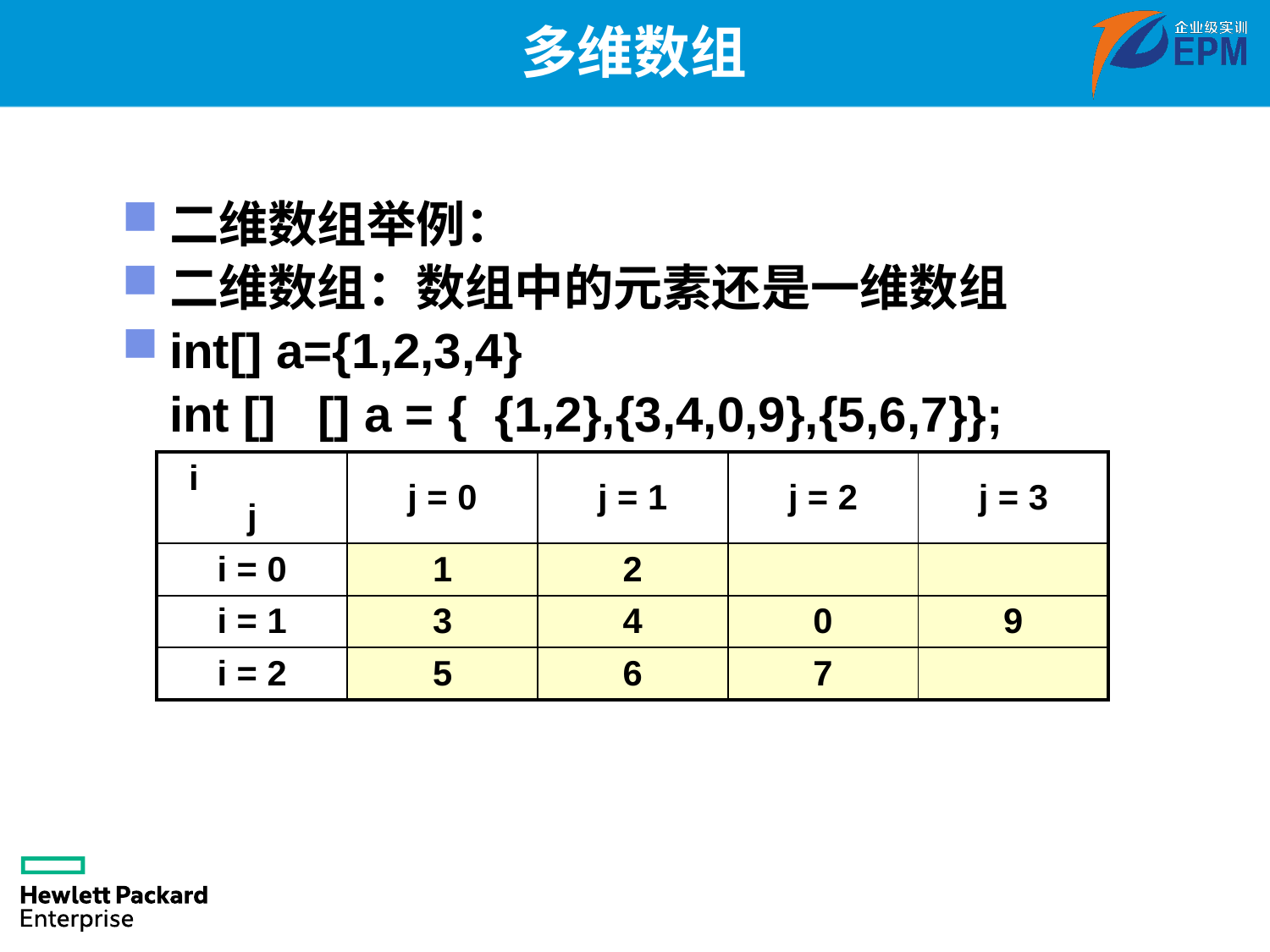

# 多维数组
二维数组举例：
二维数组：数组中的元素还是一维数组
int[] a={1,2,3,4}
	int []   [] a = {  {1,2},{3,4,0,9},{5,6,7}};
| i j | j = 0 | j = 1 | j = 2 | j = 3 |
| --- | --- | --- | --- | --- |
| i = 0 | 1 | 2 |  |  |
| i = 1 | 3 | 4 | 0 | 9 |
| i = 2 | 5 | 6 | 7 |  |